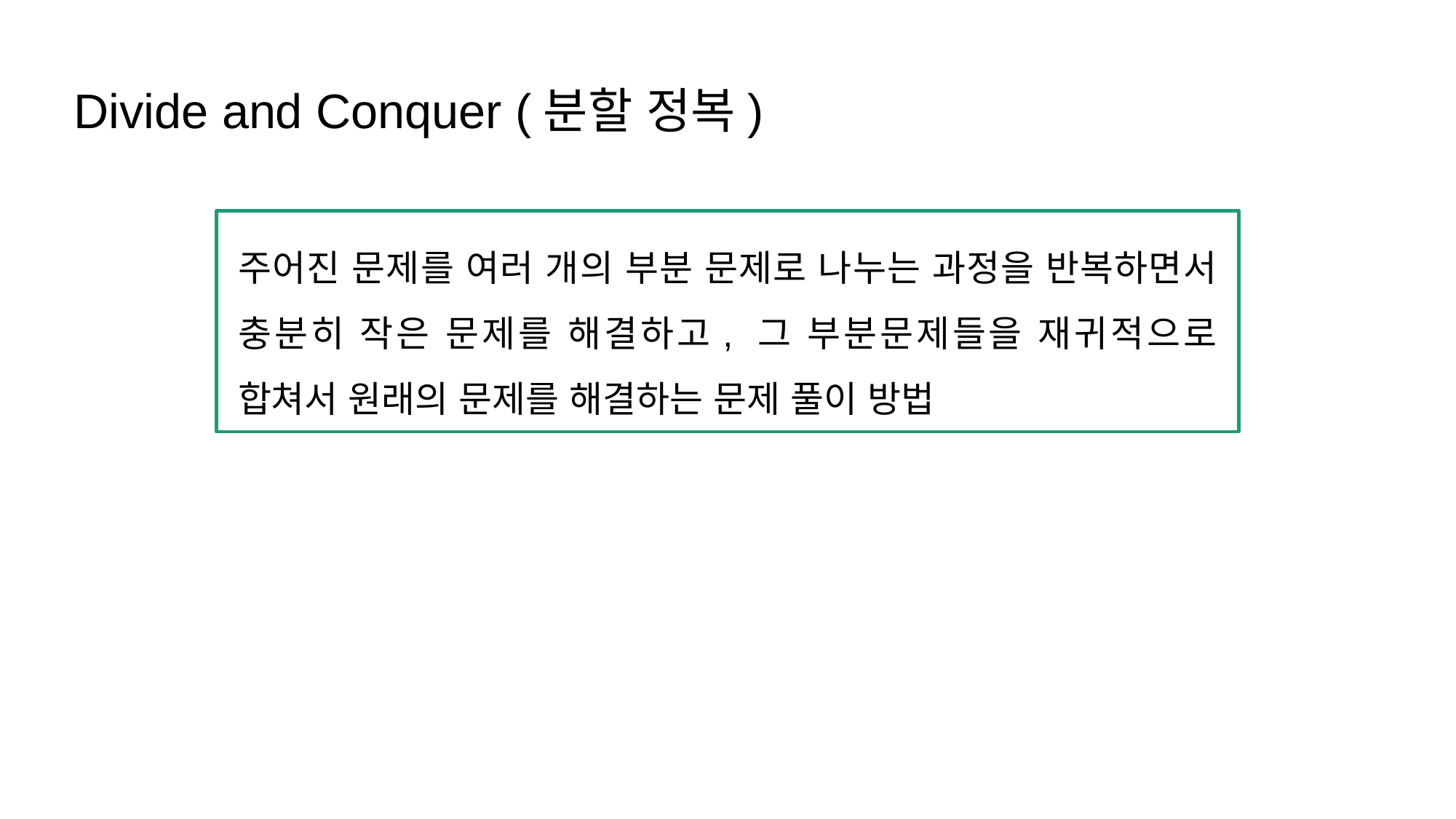

Divide and Conquer (분할 정복)
주어진 문제를 여러 개의 부분 문제로 나누는 과정을 반복하면서 충분히 작은 문제를 해결하고, 그 부분문제들을 재귀적으로 합쳐서 원래의 문제를 해결하는 문제 풀이 방법